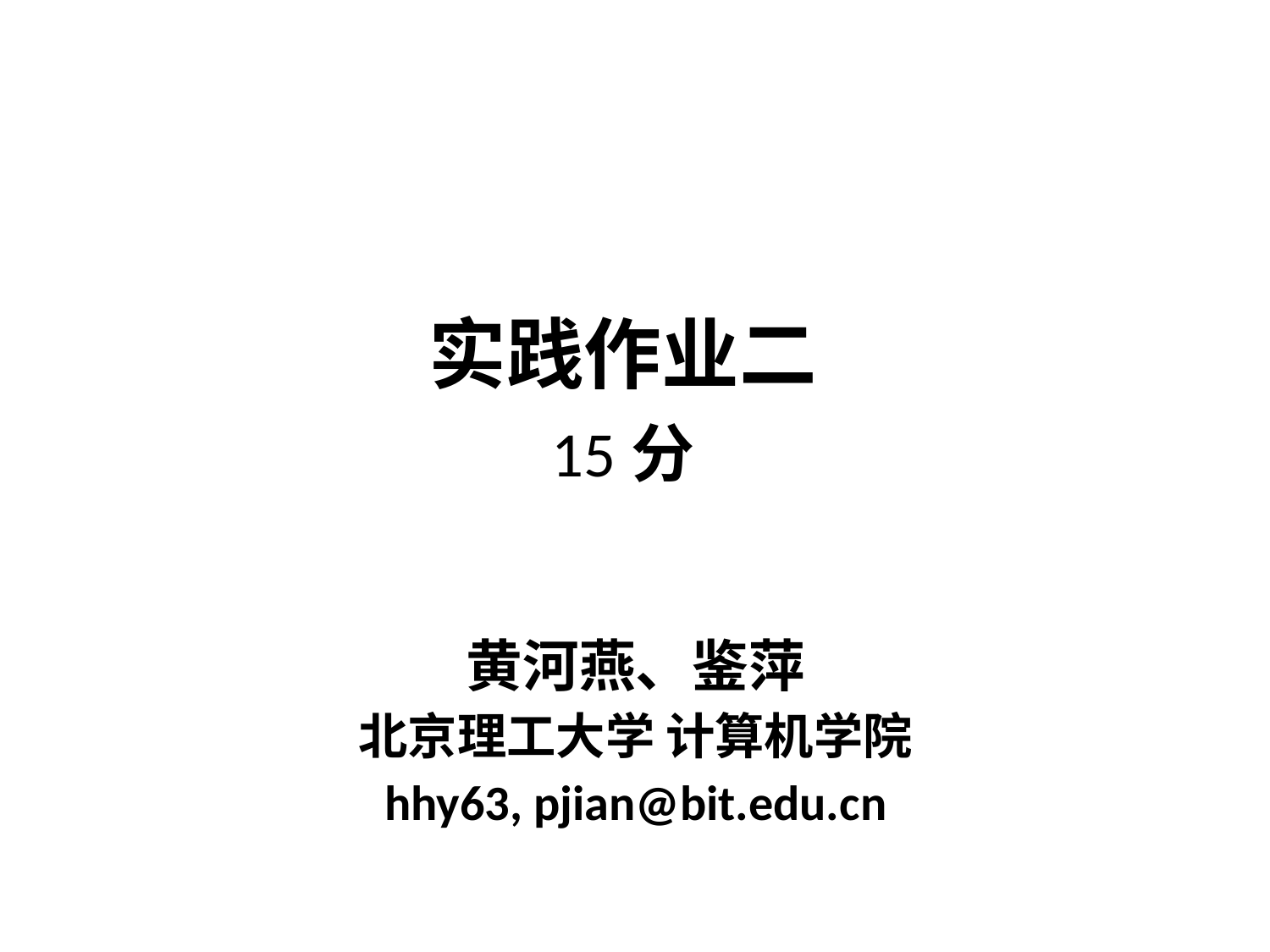

# 实践作业二 15分
黄河燕、鉴萍
北京理工大学 计算机学院
hhy63, pjian@bit.edu.cn